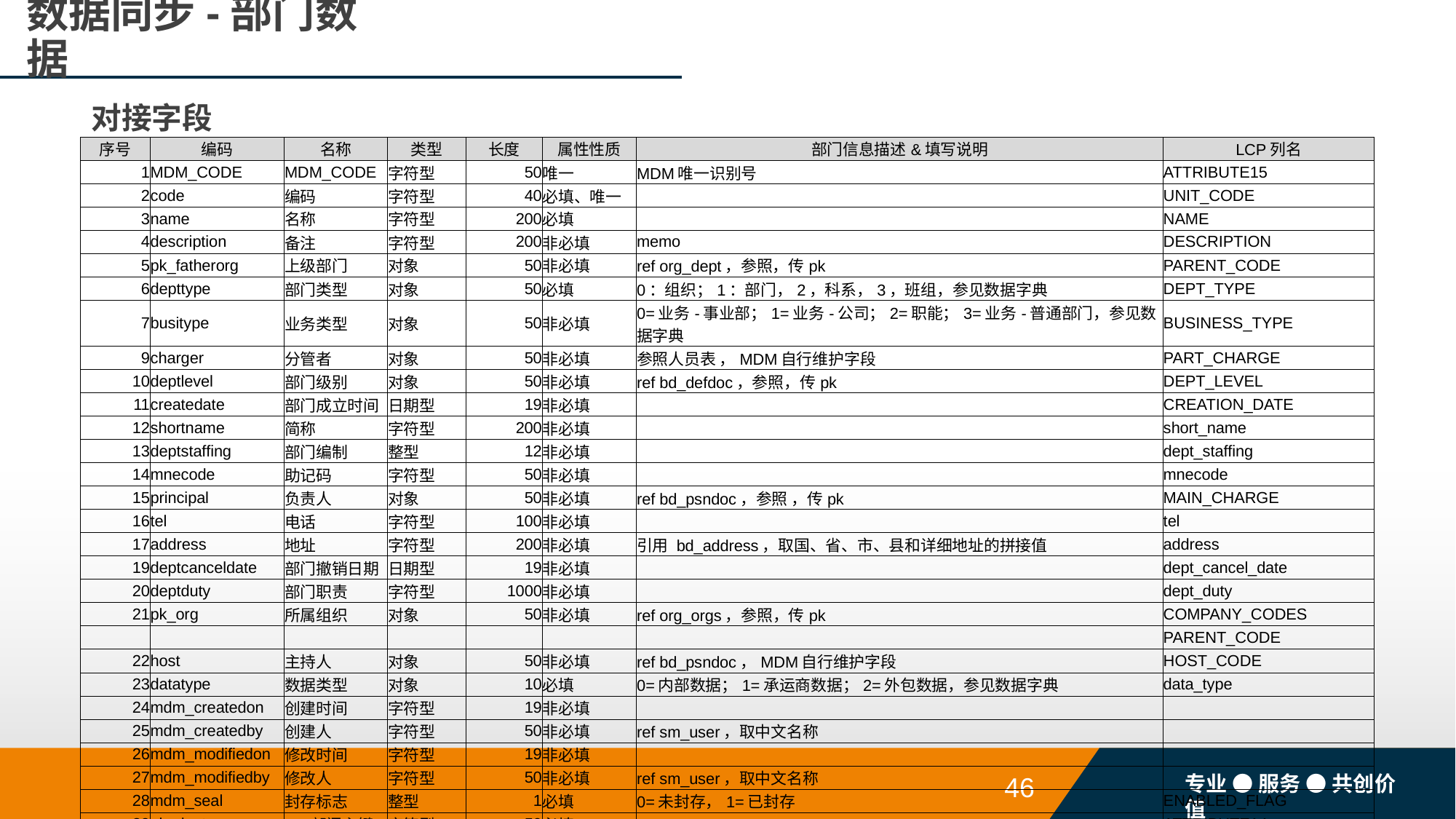

# 数据同步-部门数据
对接字段
| 序号 | 编码 | 名称 | 类型 | 长度 | 属性性质 | 部门信息描述&填写说明 | LCP列名 |
| --- | --- | --- | --- | --- | --- | --- | --- |
| 1 | MDM\_CODE | MDM\_CODE | 字符型 | 50 | 唯一 | MDM唯一识别号 | ATTRIBUTE15 |
| 2 | code | 编码 | 字符型 | 40 | 必填、唯一 |  | UNIT\_CODE |
| 3 | name | 名称 | 字符型 | 200 | 必填 |  | NAME |
| 4 | description | 备注 | 字符型 | 200 | 非必填 | memo | DESCRIPTION |
| 5 | pk\_fatherorg | 上级部门 | 对象 | 50 | 非必填 | ref org\_dept，参照，传pk | PARENT\_CODE |
| 6 | depttype | 部门类型 | 对象 | 50 | 必填 | 0：组织；1：部门，2，科系，3，班组，参见数据字典 | DEPT\_TYPE |
| 7 | busitype | 业务类型 | 对象 | 50 | 非必填 | 0=业务-事业部；1=业务-公司；2=职能；3=业务-普通部门，参见数据字典 | BUSINESS\_TYPE |
| 9 | charger | 分管者 | 对象 | 50 | 非必填 | 参照人员表 ，MDM自行维护字段 | PART\_CHARGE |
| 10 | deptlevel | 部门级别 | 对象 | 50 | 非必填 | ref bd\_defdoc，参照，传pk | DEPT\_LEVEL |
| 11 | createdate | 部门成立时间 | 日期型 | 19 | 非必填 |  | CREATION\_DATE |
| 12 | shortname | 简称 | 字符型 | 200 | 非必填 |  | short\_name |
| 13 | deptstaffing | 部门编制 | 整型 | 12 | 非必填 |  | dept\_staffing |
| 14 | mnecode | 助记码 | 字符型 | 50 | 非必填 |  | mnecode |
| 15 | principal | 负责人 | 对象 | 50 | 非必填 | ref bd\_psndoc，参照 ，传pk | MAIN\_CHARGE |
| 16 | tel | 电话 | 字符型 | 100 | 非必填 |  | tel |
| 17 | address | 地址 | 字符型 | 200 | 非必填 | 引用 bd\_address，取国、省、市、县和详细地址的拼接值 | address |
| 19 | deptcanceldate | 部门撤销日期 | 日期型 | 19 | 非必填 |  | dept\_cancel\_date |
| 20 | deptduty | 部门职责 | 字符型 | 1000 | 非必填 |  | dept\_duty |
| 21 | pk\_org | 所属组织 | 对象 | 50 | 非必填 | ref org\_orgs，参照，传pk | COMPANY\_CODES |
|  |  |  |  |  |  |  | PARENT\_CODE |
| 22 | host | 主持人 | 对象 | 50 | 非必填 | ref bd\_psndoc，MDM自行维护字段 | HOST\_CODE |
| 23 | datatype | 数据类型 | 对象 | 10 | 必填 | 0=内部数据；1=承运商数据；2=外包数据，参见数据字典 | data\_type |
| 24 | mdm\_createdon | 创建时间 | 字符型 | 19 | 非必填 |  |  |
| 25 | mdm\_createdby | 创建人 | 字符型 | 50 | 非必填 | ref sm\_user，取中文名称 |  |
| 26 | mdm\_modifiedon | 修改时间 | 字符型 | 19 | 非必填 |  |  |
| 27 | mdm\_modifiedby | 修改人 | 字符型 | 50 | 非必填 | ref sm\_user，取中文名称 |  |
| 28 | mdm\_seal | 封存标志 | 整型 | 1 | 必填 | 0=未封存，1=已封存 | ENABLED\_FLAG |
| 29 | pk\_dept | NC部门主键 | 字符型 | 50 | 必填 |  | ATTRIBUTE14 |